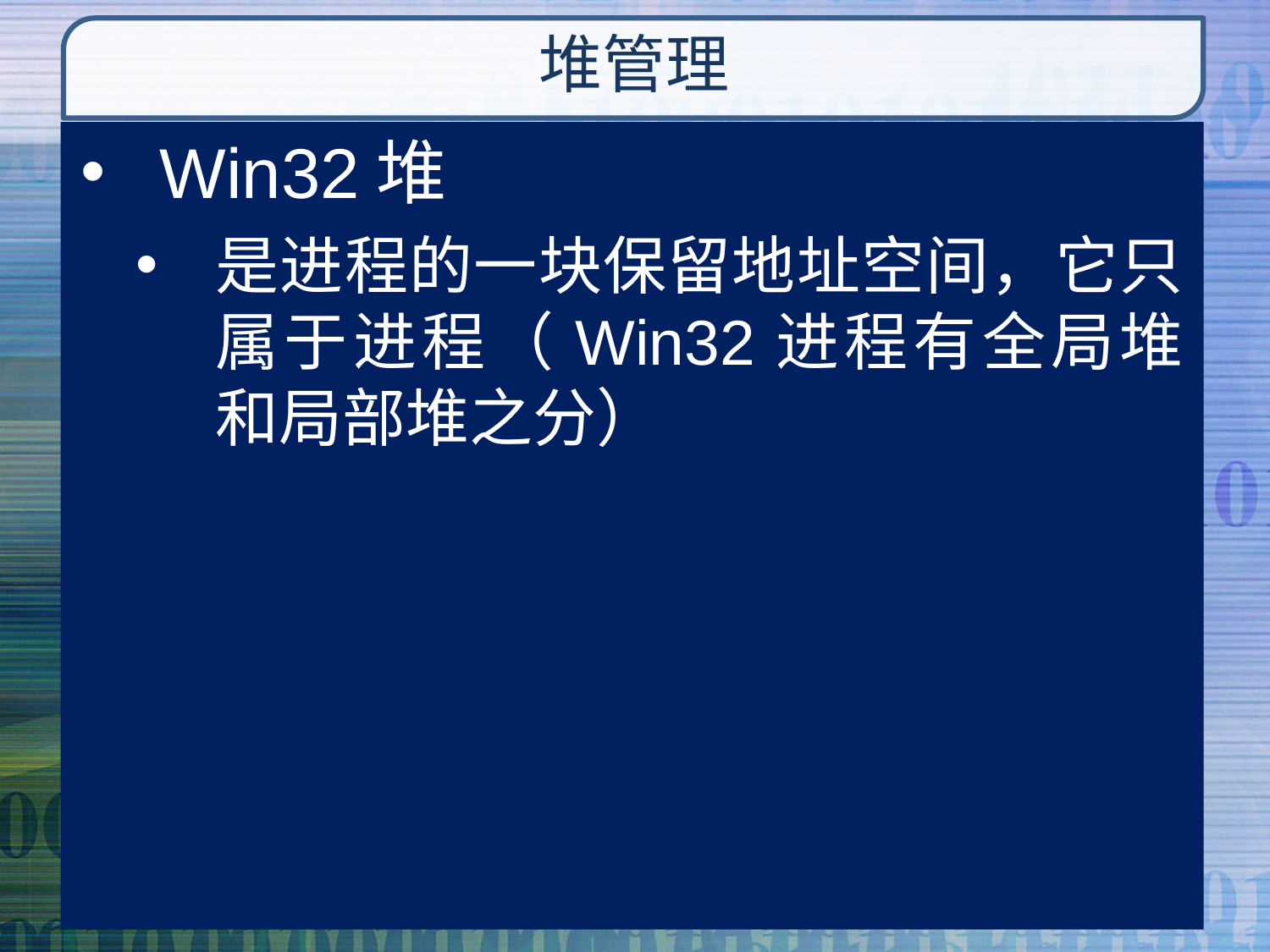

# 堆管理
Win32堆
是进程的一块保留地址空间，它只属于进程（Win32进程有全局堆和局部堆之分）